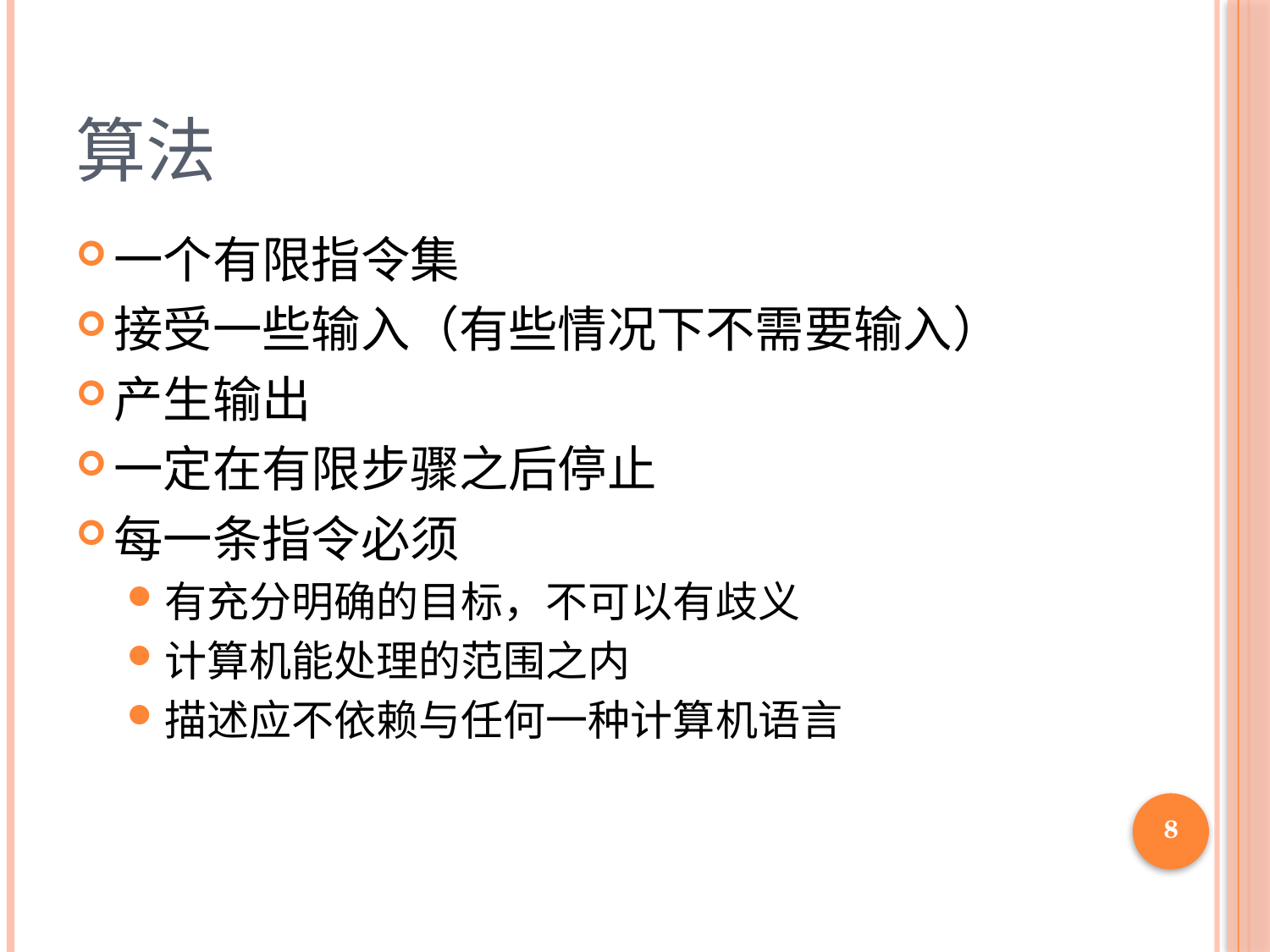

# 算法
一个有限指令集
接受一些输入（有些情况下不需要输入）
产生输出
一定在有限步骤之后停止
每一条指令必须
有充分明确的目标，不可以有歧义
计算机能处理的范围之内
描述应不依赖与任何一种计算机语言
8